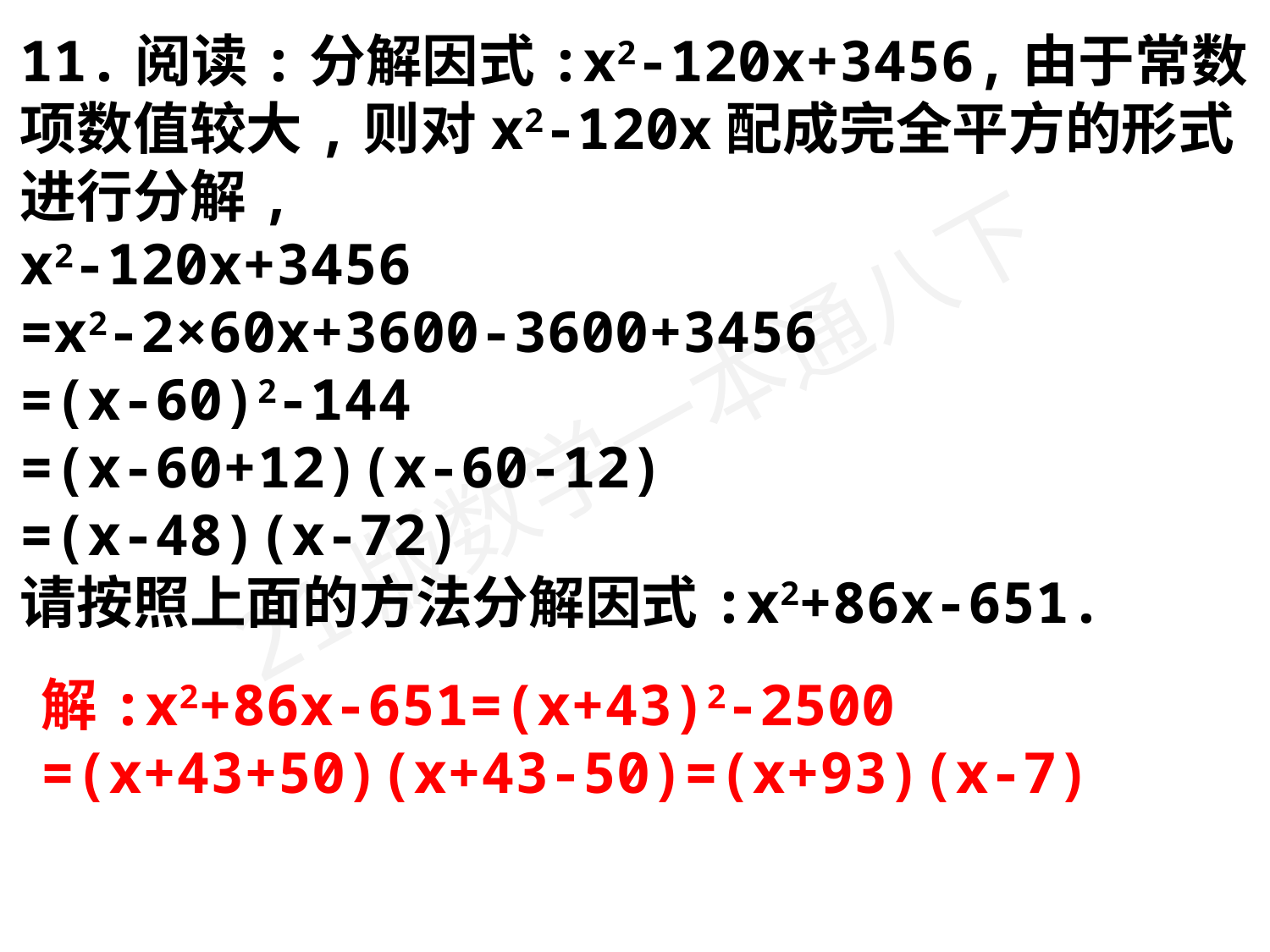

11.阅读:分解因式:x2-120x+3456,由于常数项数值较大,则对x2-120x配成完全平方的形式进行分解,
x2-120x+3456
=x2-2×60x+3600-3600+3456
=(x-60)2-144
=(x-60+12)(x-60-12)
=(x-48)(x-72)
请按照上面的方法分解因式:x2+86x-651.
解:x2+86x-651=(x+43)2-2500
=(x+43+50)(x+43-50)=(x+93)(x-7)